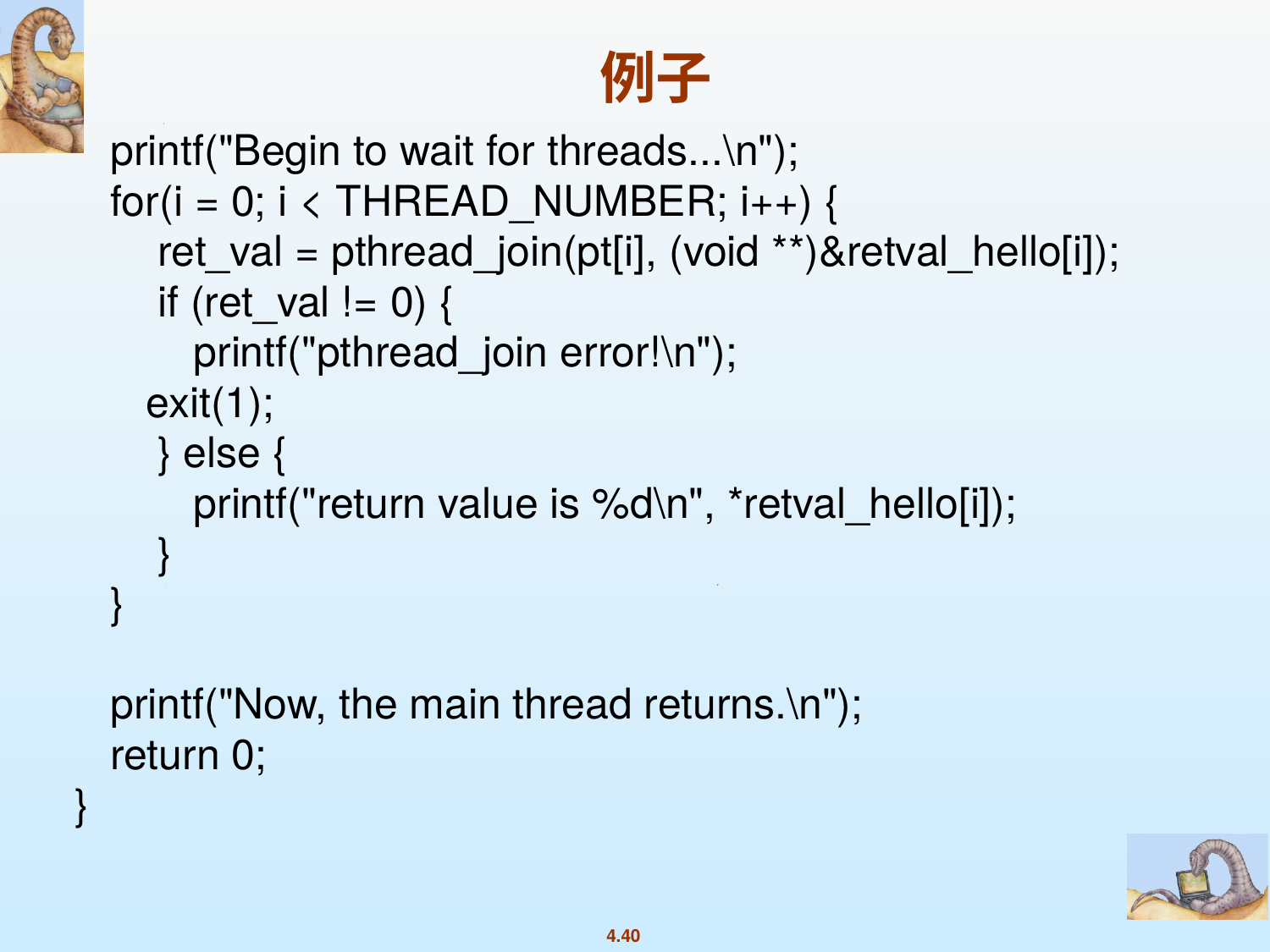

# 例子
   printf("Begin to wait for threads...\n");
   for(i = 0; i < THREAD_NUMBER; i++) {
       ret_val = pthread_join(pt[i], (void **)&retval_hello[i]);
       if (ret_val != 0) {
          printf("pthread_join error!\n");
	  exit(1);
       } else {
          printf("return value is %d\n", *retval_hello[i]);
       }
   }

   printf("Now, the main thread returns.\n");
   return 0;
}